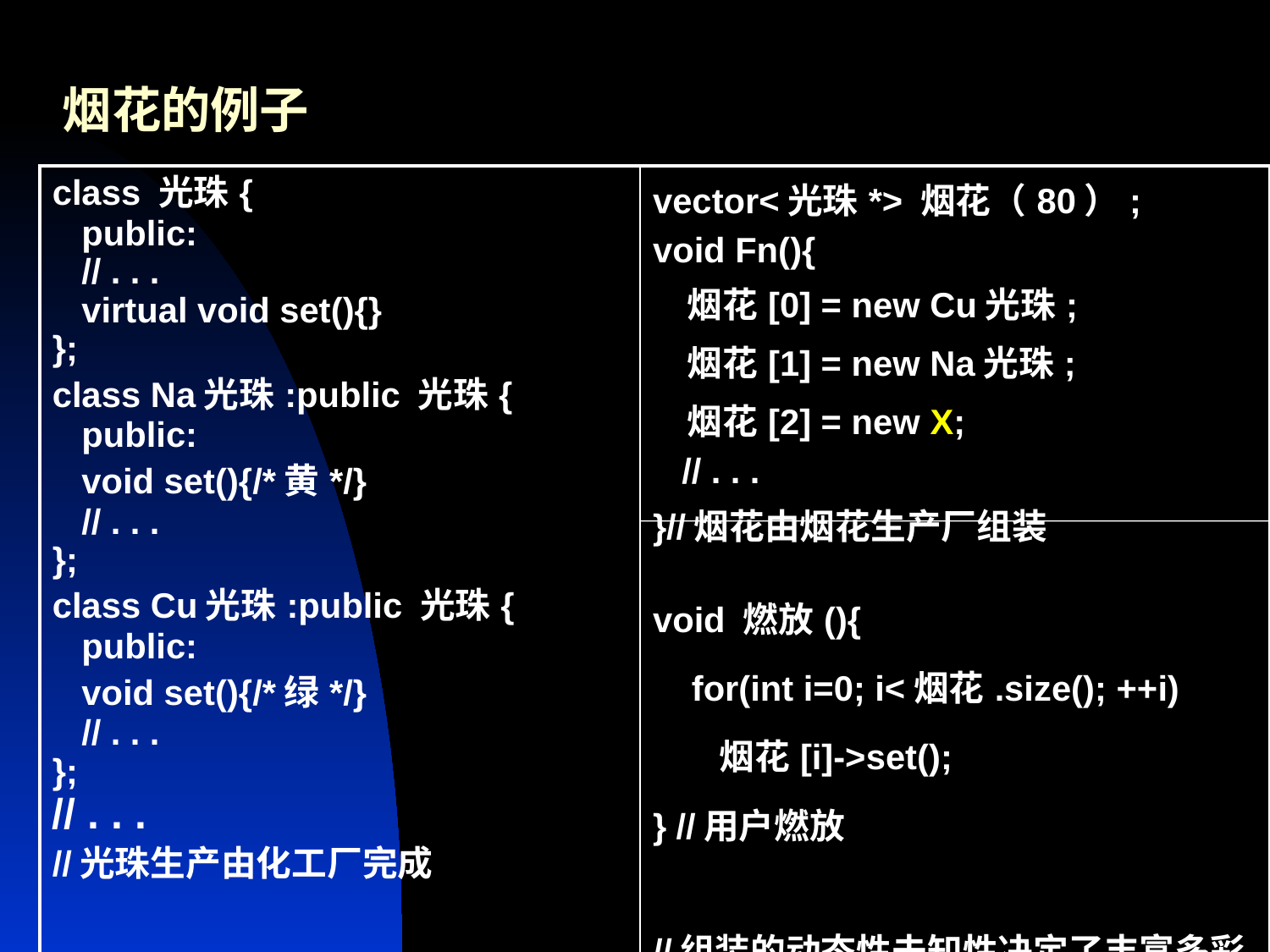

# 烟花的例子
| class 光珠{ public: // . . . virtual void set(){} }; class Na光珠:public 光珠{ public: void set(){/\*黄\*/} // . . . }; class Cu光珠:public 光珠{ public: void set(){/\*绿\*/} // . . . }; // . . . //光珠生产由化工厂完成 | vector<光珠\*> 烟花（80）; void Fn(){ 烟花[0] = new Cu光珠; 烟花[1] = new Na光珠; 烟花[2] = new X; // . . . }//烟花由烟花生产厂组装 void 燃放(){ for(int i=0; i<烟花.size(); ++i) 烟花[i]->set(); } //用户燃放 //组装的动态性未知性决定了丰富多彩 |
| --- | --- |